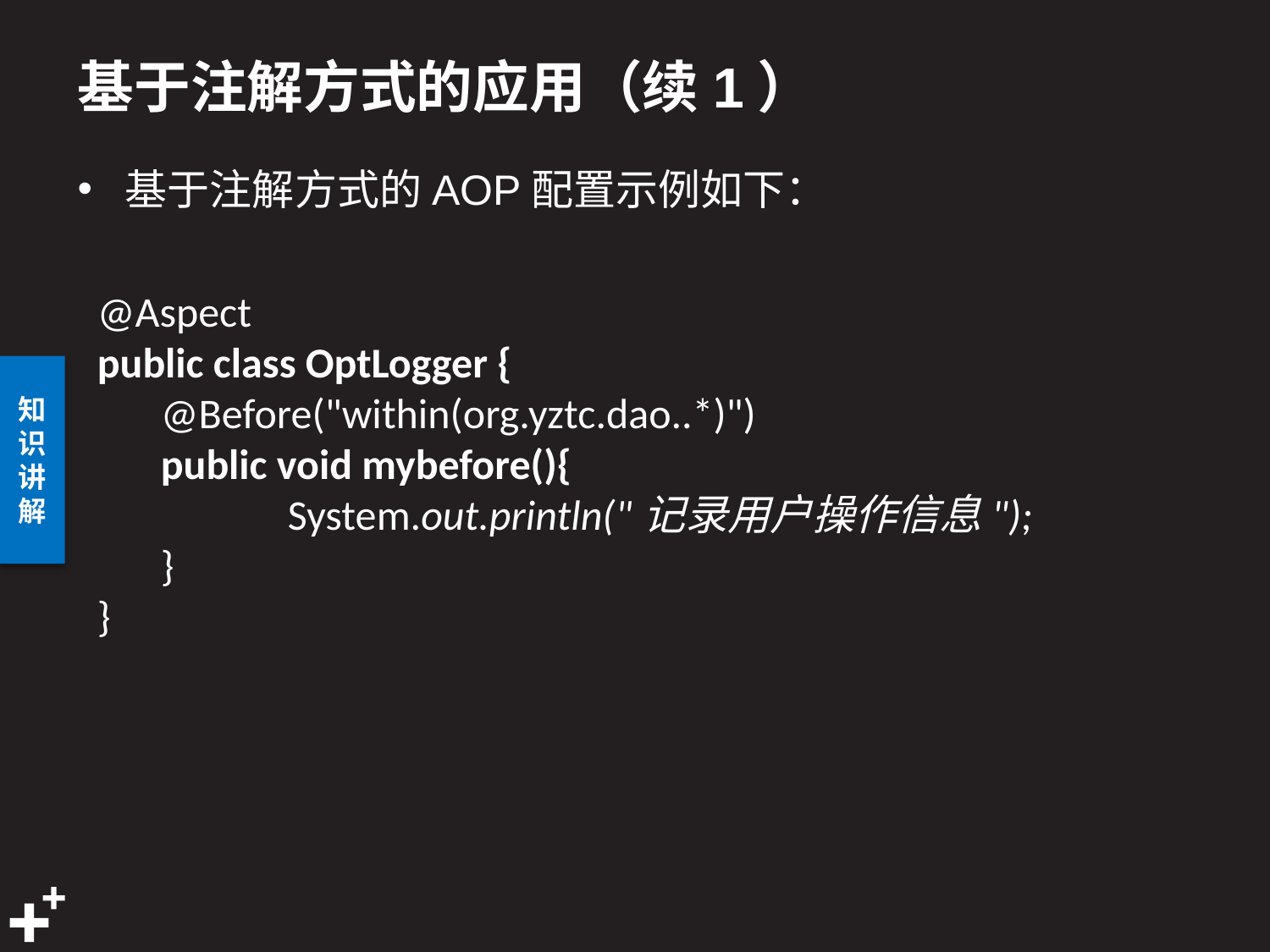

# 基于注解方式的应用（续1）
基于注解方式的AOP配置示例如下：
@Aspect
public class OptLogger {
@Before("within(org.yztc.dao..*)")
public void mybefore(){
	System.out.println("记录用户操作信息");
}
}